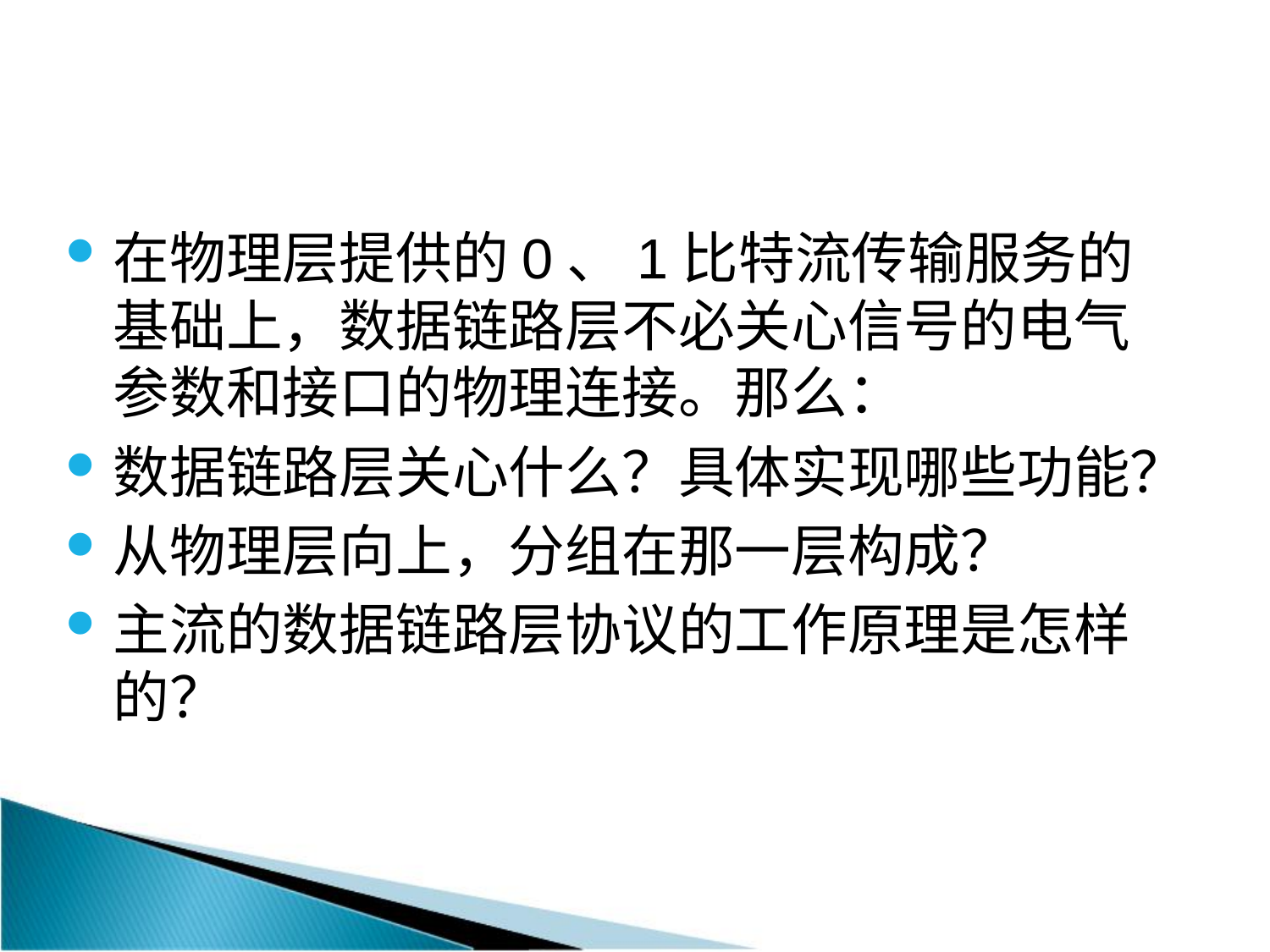

在物理层提供的0、1比特流传输服务的基础上，数据链路层不必关心信号的电气参数和接口的物理连接。那么：
数据链路层关心什么？具体实现哪些功能？
从物理层向上，分组在那一层构成？
主流的数据链路层协议的工作原理是怎样的？